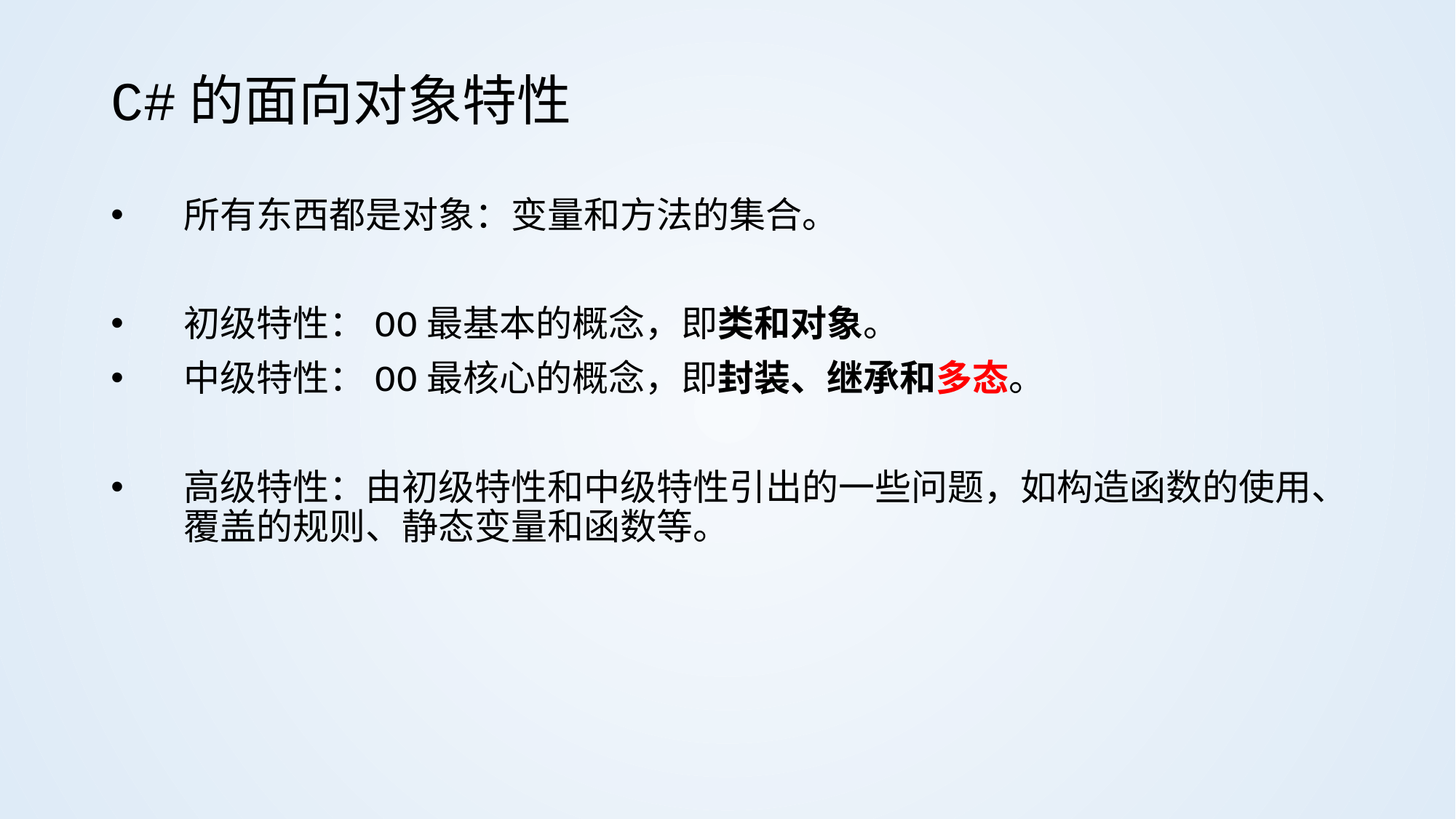

# C#的面向对象特性
所有东西都是对象：变量和方法的集合。

初级特性：OO最基本的概念，即类和对象。
中级特性：OO最核心的概念，即封装、继承和多态。

高级特性：由初级特性和中级特性引出的一些问题，如构造函数的使用、覆盖的规则、静态变量和函数等。